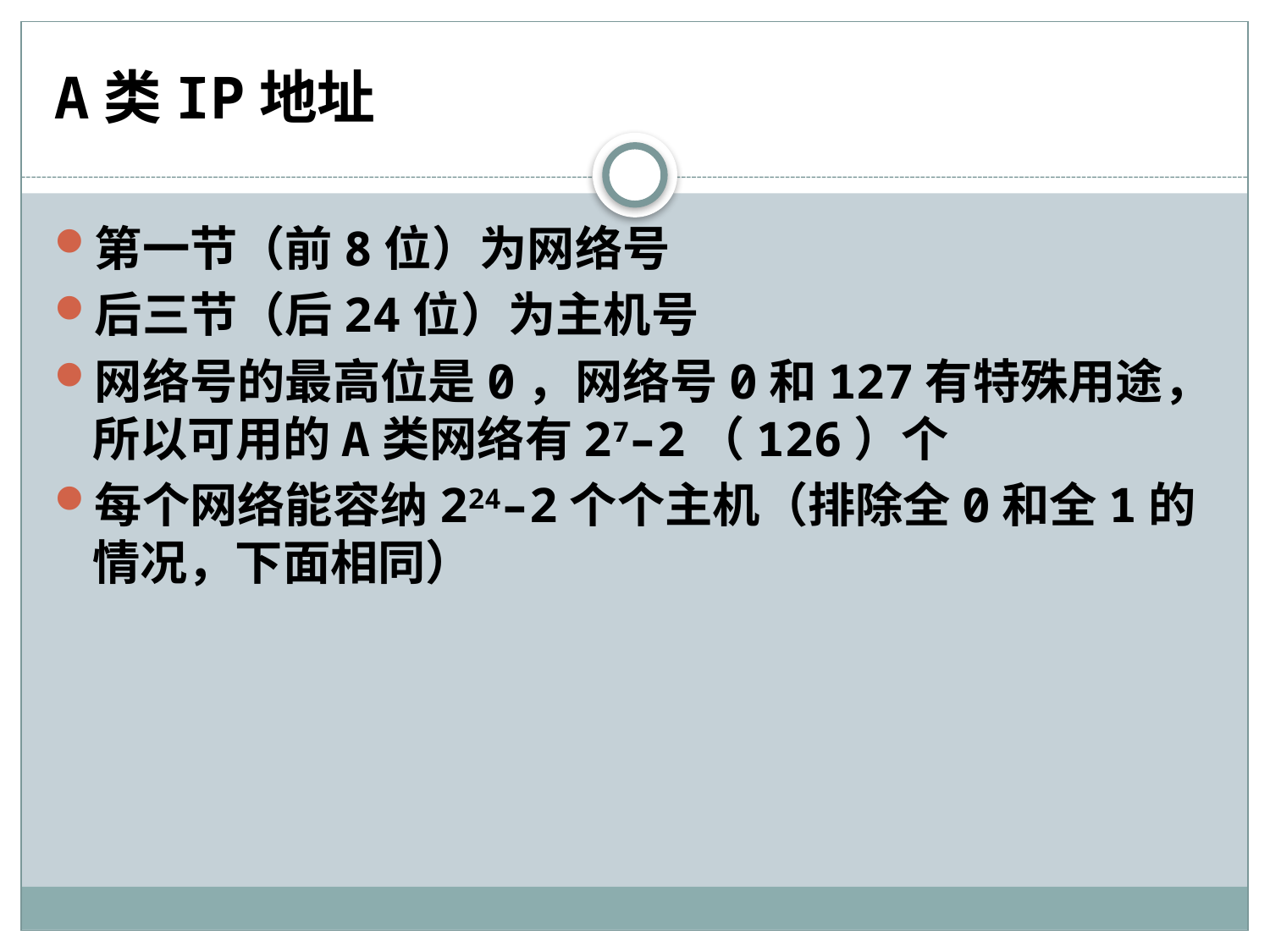

# A类IP地址
第一节（前8位）为网络号
后三节（后24位）为主机号
网络号的最高位是0，网络号0和127有特殊用途，所以可用的A类网络有27–2（126）个
每个网络能容纳224–2个个主机（排除全0和全1的情况，下面相同）